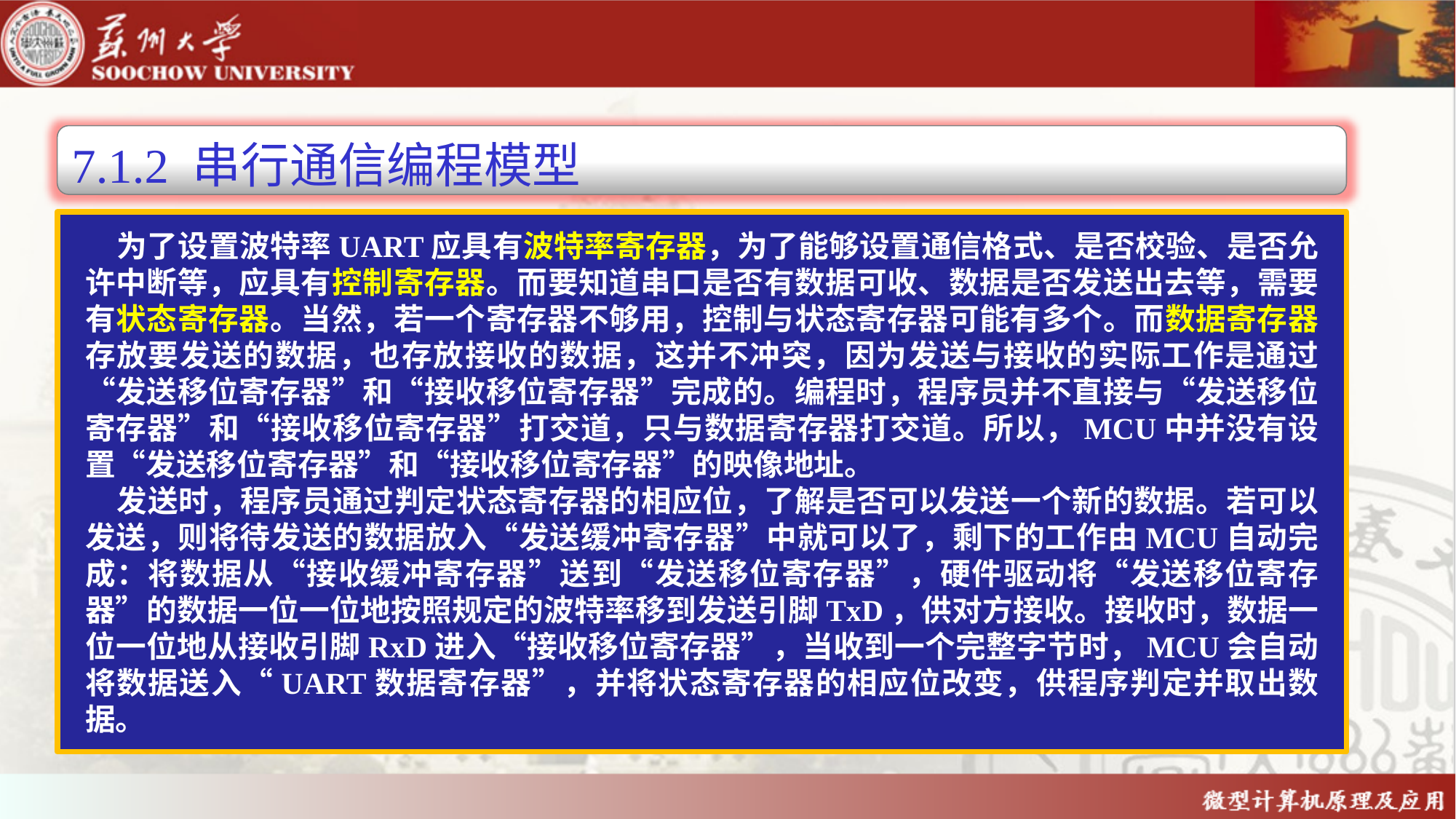

7.1.2 串行通信编程模型
为了设置波特率UART应具有波特率寄存器，为了能够设置通信格式、是否校验、是否允许中断等，应具有控制寄存器。而要知道串口是否有数据可收、数据是否发送出去等，需要有状态寄存器。当然，若一个寄存器不够用，控制与状态寄存器可能有多个。而数据寄存器存放要发送的数据，也存放接收的数据，这并不冲突，因为发送与接收的实际工作是通过“发送移位寄存器”和“接收移位寄存器”完成的。编程时，程序员并不直接与“发送移位寄存器”和“接收移位寄存器”打交道，只与数据寄存器打交道。所以，MCU中并没有设置“发送移位寄存器”和“接收移位寄存器”的映像地址。
发送时，程序员通过判定状态寄存器的相应位，了解是否可以发送一个新的数据。若可以发送，则将待发送的数据放入“发送缓冲寄存器”中就可以了，剩下的工作由MCU自动完成：将数据从“接收缓冲寄存器”送到“发送移位寄存器”，硬件驱动将“发送移位寄存器”的数据一位一位地按照规定的波特率移到发送引脚TxD，供对方接收。接收时，数据一位一位地从接收引脚RxD进入“接收移位寄存器”，当收到一个完整字节时，MCU会自动将数据送入“UART数据寄存器”，并将状态寄存器的相应位改变，供程序判定并取出数据。